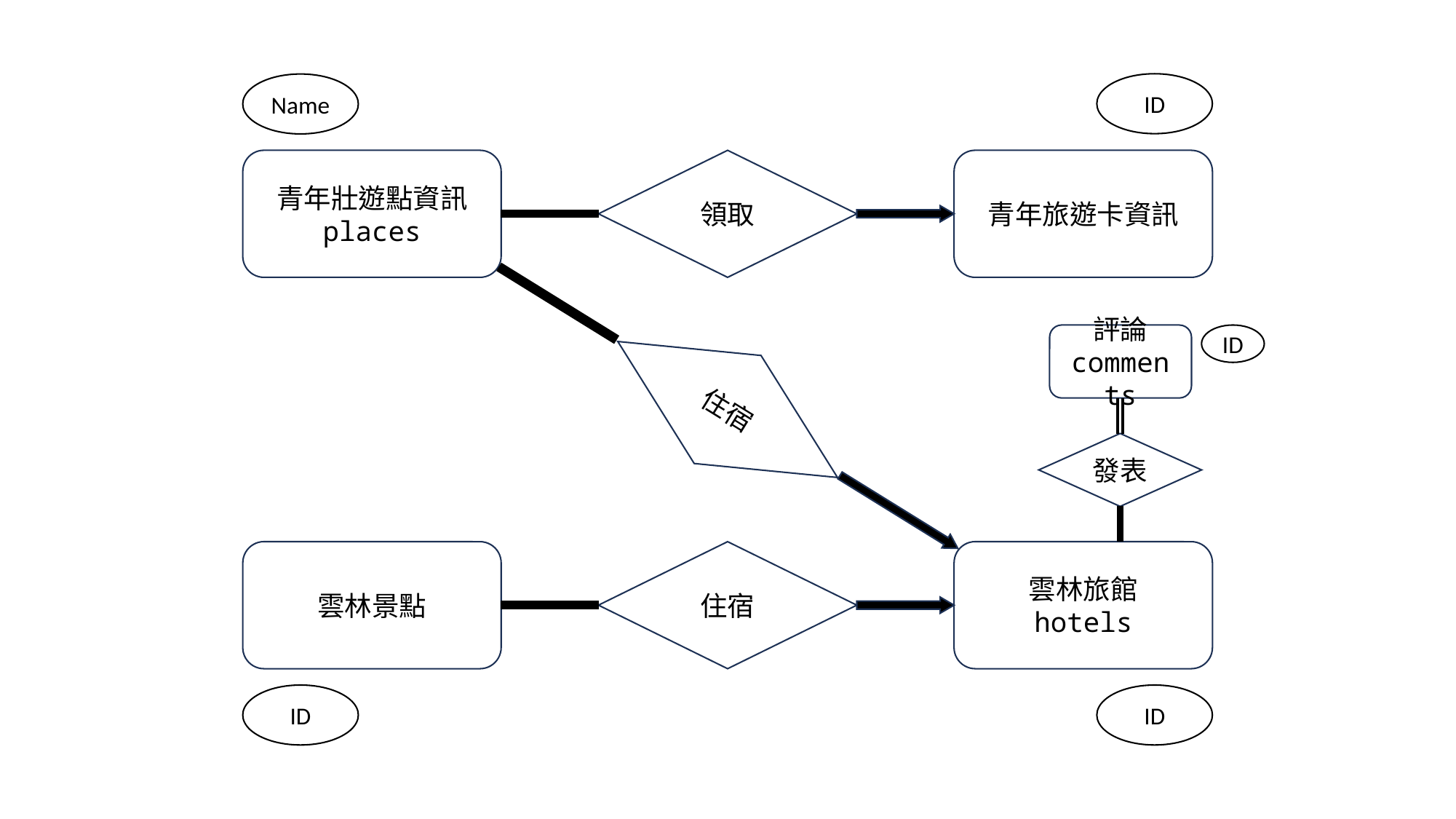

ID
Name
領取
青年壯遊點資訊
places
青年旅遊卡資訊

評論
comments
ID
住宿

發表

雲林景點
住宿
雲林旅館
hotels

ID
ID